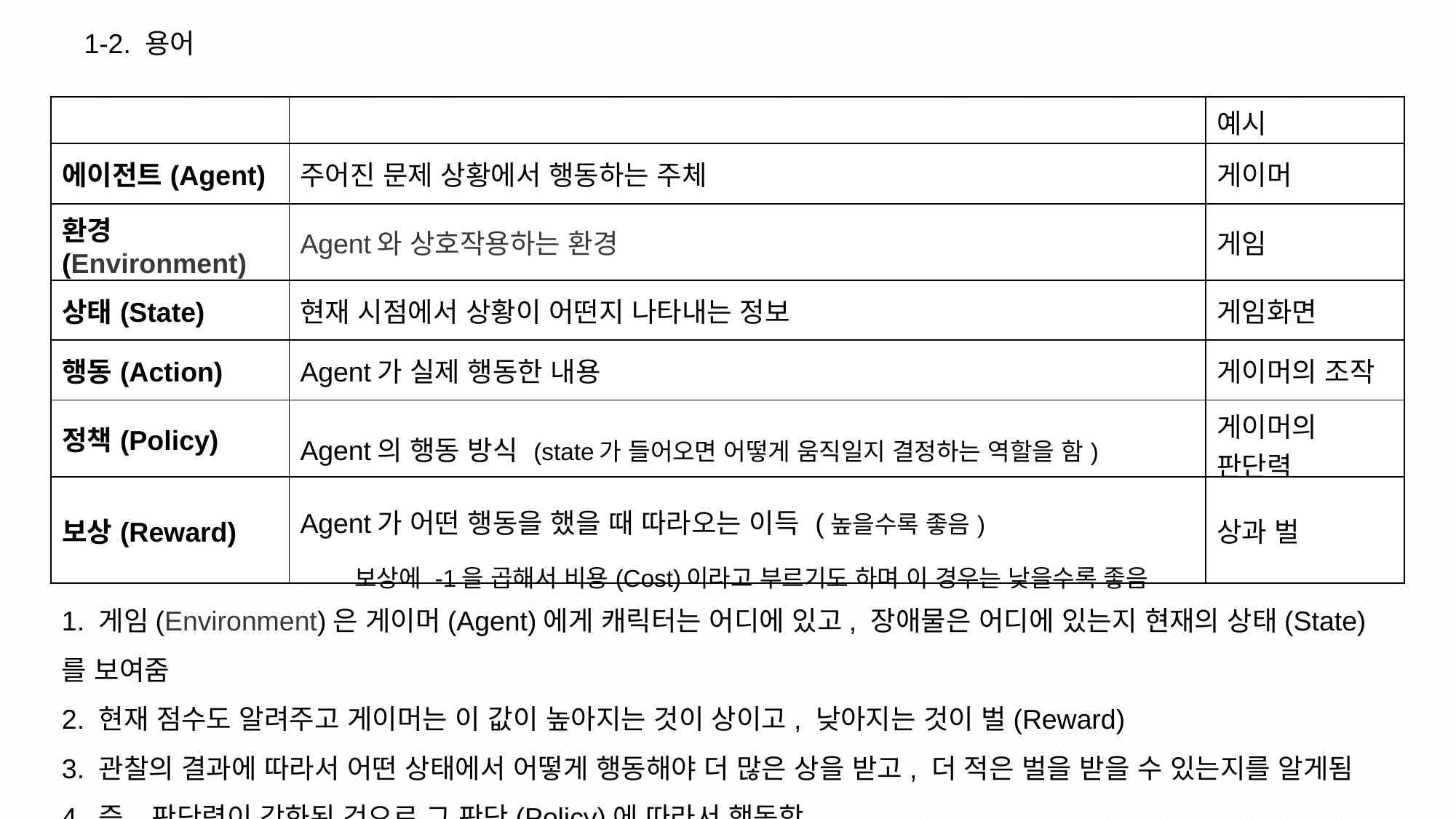

1-2. 용어
|  |  | 예시 |
| --- | --- | --- |
| 에이전트(Agent) | 주어진 문제 상황에서 행동하는 주체 | 게이머 |
| 환경(Environment) | Agent와 상호작용하는 환경 | 게임 |
| 상태(State) | 현재 시점에서 상황이 어떤지 나타내는 정보 | 게임화면 |
| 행동(Action) | Agent가 실제 행동한 내용 | 게이머의 조작 |
| 정책(Policy) | Agent의 행동 방식 (state가 들어오면 어떻게 움직일지 결정하는 역할을 함) | 게이머의 판단력 |
| 보상(Reward) | Agent가 어떤 행동을 했을 때 따라오는 이득 (높을수록 좋음) 보상에 -1을 곱해서 비용(Cost)이라고 부르기도 하며 이 경우는 낮을수록 좋음 | 상과 벌 |
 게임(Environment)은 게이머(Agent)에게 캐릭터는 어디에 있고, 장애물은 어디에 있는지 현재의 상태(State)를 보여줌
 현재 점수도 알려주고 게이머는 이 값이 높아지는 것이 상이고, 낮아지는 것이 벌(Reward)
 관찰의 결과에 따라서 어떤 상태에서 어떻게 행동해야 더 많은 상을 받고, 더 적은 벌을 받을 수 있는지를 알게됨
 즉, 판단력이 강화된 것으로 그 판단(Policy)에 따라서 행동함